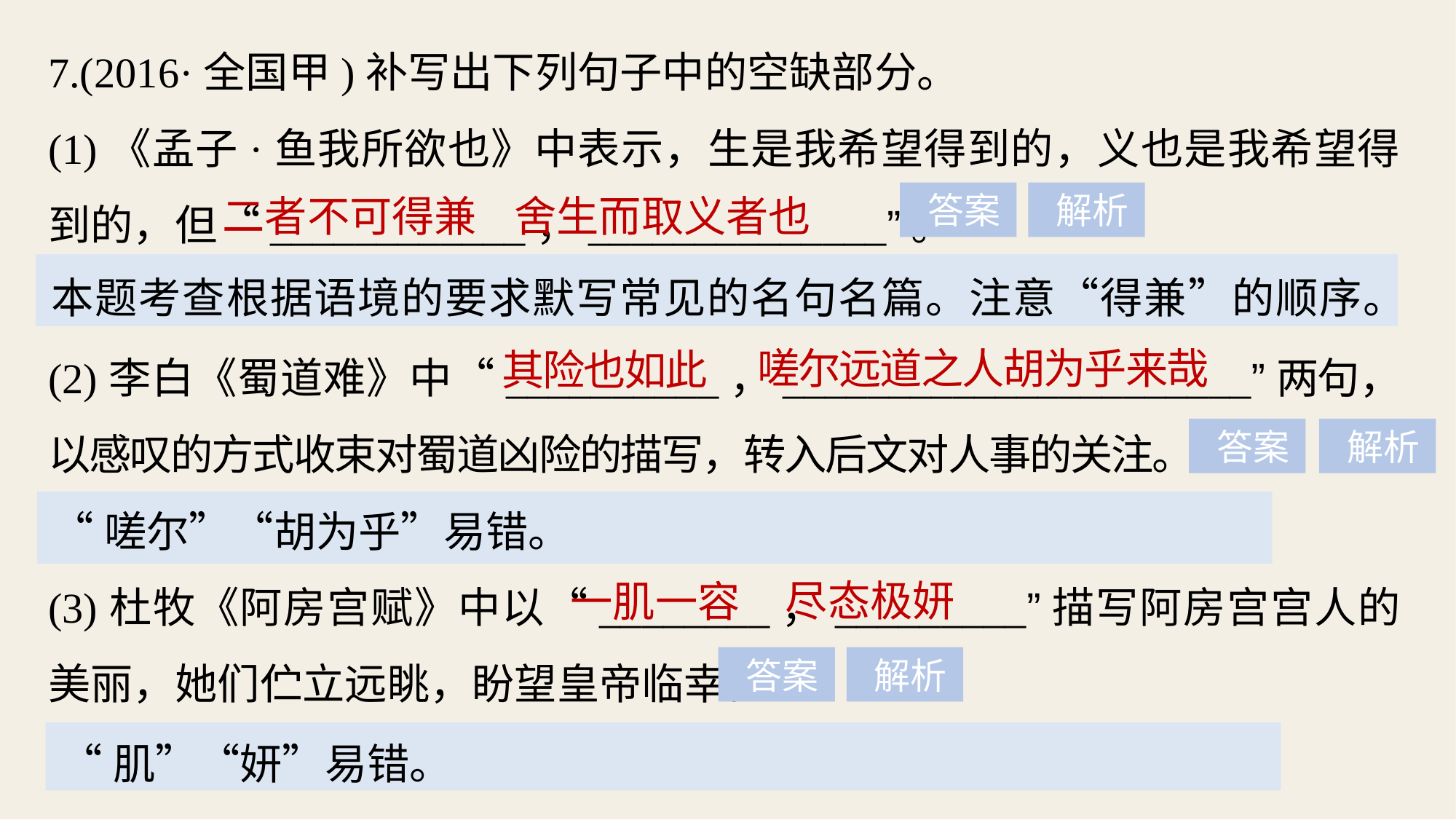

7.(2016·全国甲)补写出下列句子中的空缺部分。
(1)《孟子·鱼我所欲也》中表示，生是我希望得到的，义也是我希望得到的，但“____________，______________”。

(2)李白《蜀道难》中“__________，______________________”两句，以感叹的方式收束对蜀道凶险的描写，转入后文对人事的关注。

(3)杜牧《阿房宫赋》中以“________，_________”描写阿房宫宫人的美丽，她们伫立远眺，盼望皇帝临幸。
舍生而取义者也
二者不可得兼
 答案
 解析
本题考查根据语境的要求默写常见的名句名篇。注意“得兼”的顺序。

嗟尔远道之人胡为乎来哉
其险也如此
 答案
 解析
“嗟尔”“胡为乎”易错。

尽态极妍
一肌一容
 答案
 解析
“肌”“妍”易错。